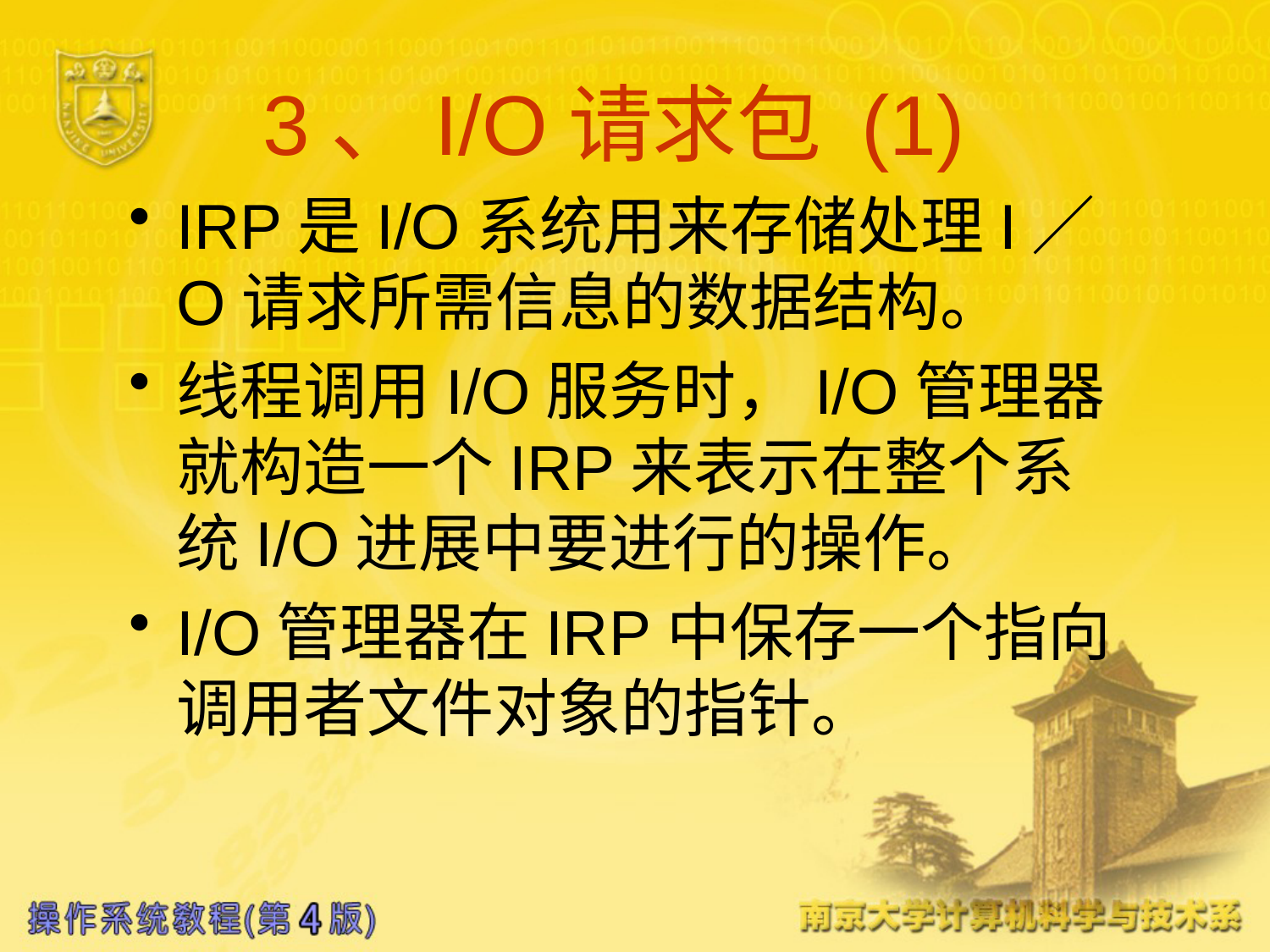

# 3、I/O请求包 (1)
IRP是I/O系统用来存储处理I／O请求所需信息的数据结构。
线程调用I/O服务时，I/O管理器就构造一个IRP来表示在整个系统I/O进展中要进行的操作。
I/O管理器在IRP中保存一个指向调用者文件对象的指针。